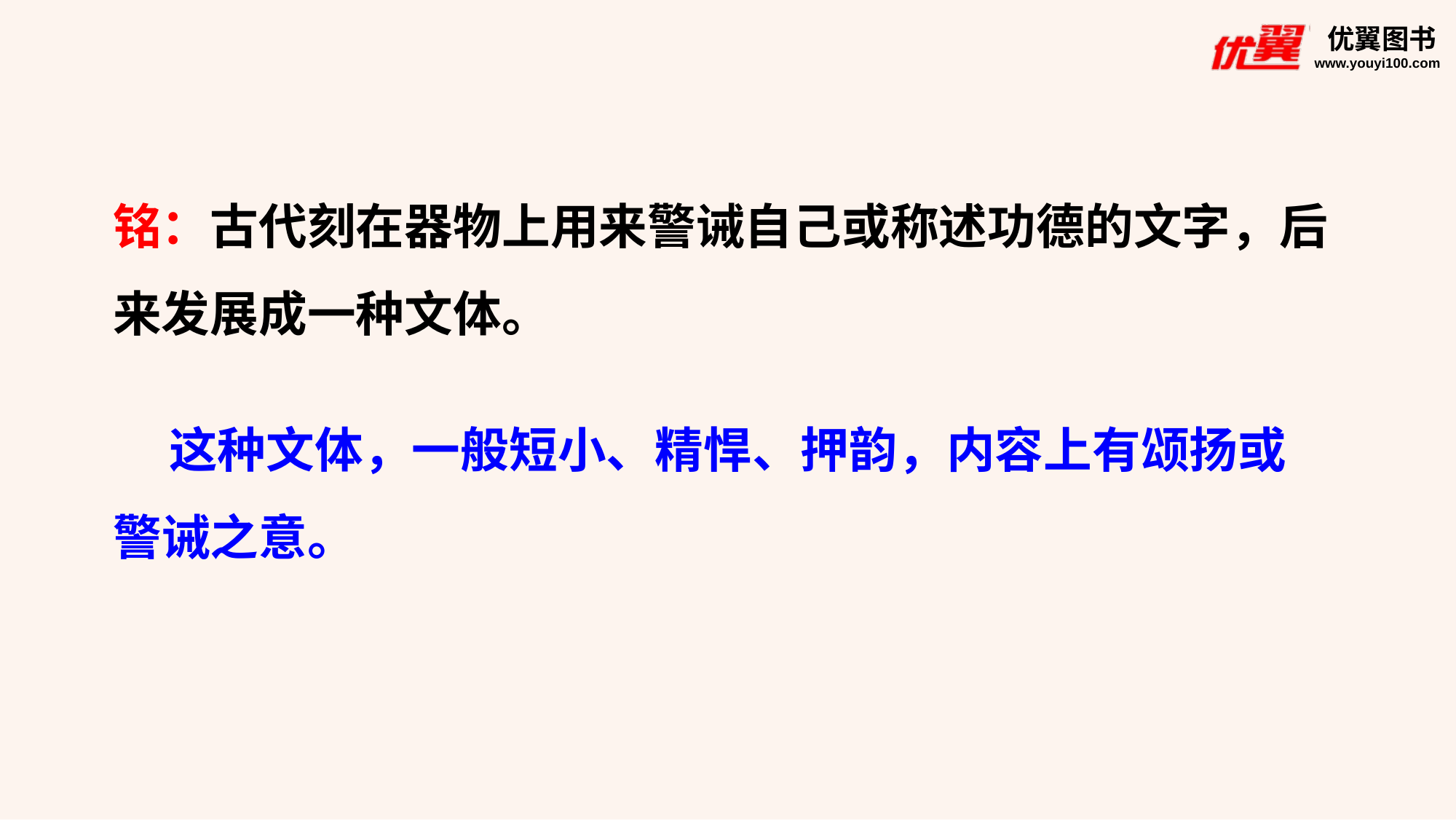

铭：古代刻在器物上用来警诫自己或称述功德的文字，后来发展成一种文体。
    这种文体，一般短小、精悍、押韵，内容上有颂扬或警诫之意。